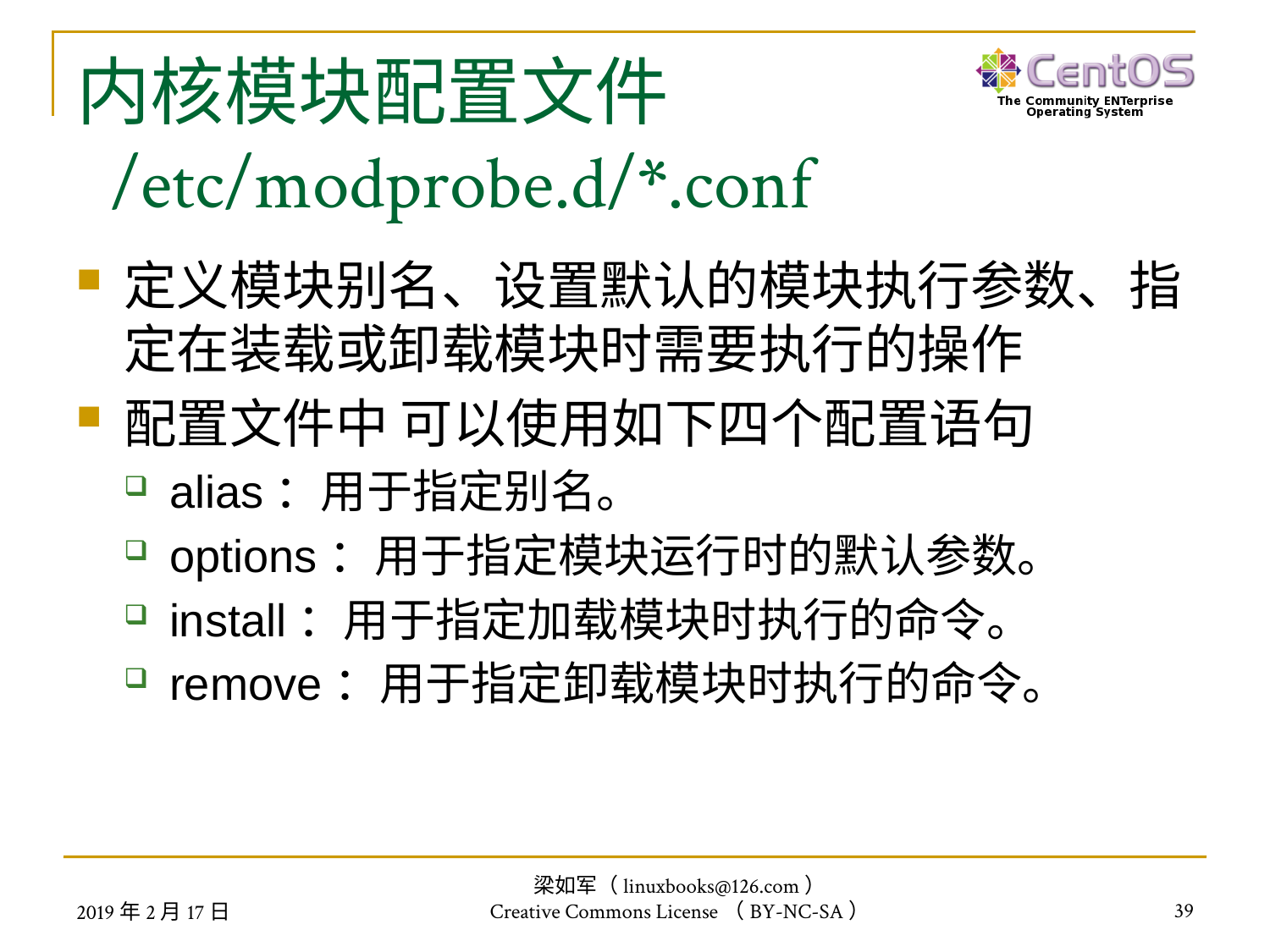

# 内核模块配置文件 /etc/modprobe.d/*.conf
定义模块别名、设置默认的模块执行参数、指定在装载或卸载模块时需要执行的操作
配置文件中 可以使用如下四个配置语句
alias：用于指定别名。
options：用于指定模块运行时的默认参数。
install：用于指定加载模块时执行的命令。
remove：用于指定卸载模块时执行的命令。
梁如军（linuxbooks@126.com）
Creative Commons License（BY-NC-SA）
2019年2月17日
39